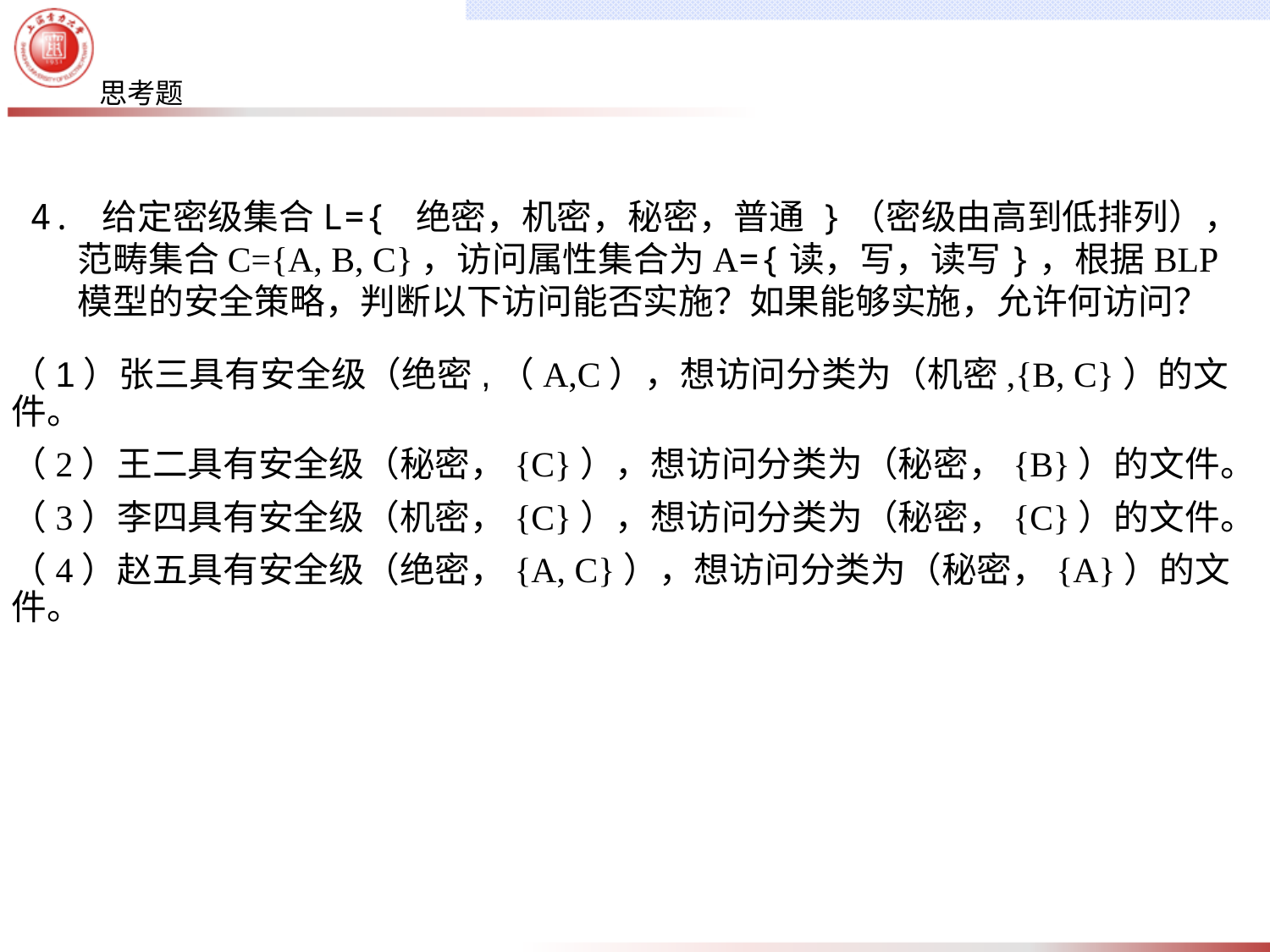

思考题
4. 给定密级集合L={ 绝密，机密，秘密，普通 }（密级由高到低排列），范畴集合C={A, B, C}，访问属性集合为A={读，写，读写}，根据BLP模型的安全策略，判断以下访问能否实施？如果能够实施，允许何访问？
（1）张三具有安全级（绝密,（A,C），想访问分类为（机密,{B, C}）的文件。
（2）王二具有安全级（秘密，{C}），想访问分类为（秘密，{B}）的文件。
（3）李四具有安全级（机密，{C}），想访问分类为（秘密，{C}）的文件。
（4）赵五具有安全级（绝密，{A, C}），想访问分类为（秘密，{A}）的文件。